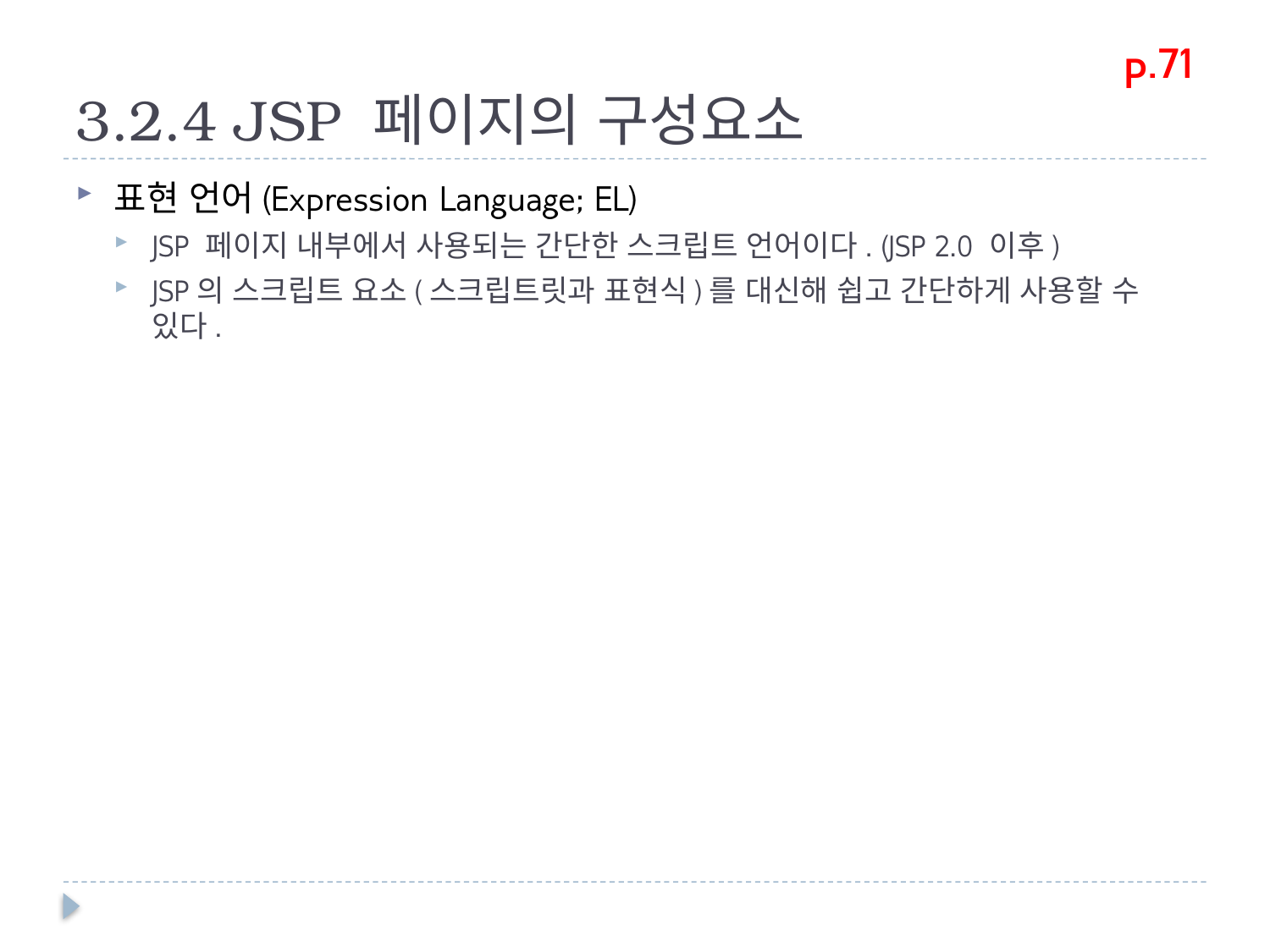

# 3.2.4 JSP 페이지의 구성요소
p.71
표현 언어(Expression Language; EL)
JSP 페이지 내부에서 사용되는 간단한 스크립트 언어이다. (JSP 2.0 이후)
JSP의 스크립트 요소(스크립트릿과 표현식)를 대신해 쉽고 간단하게 사용할 수 있다.